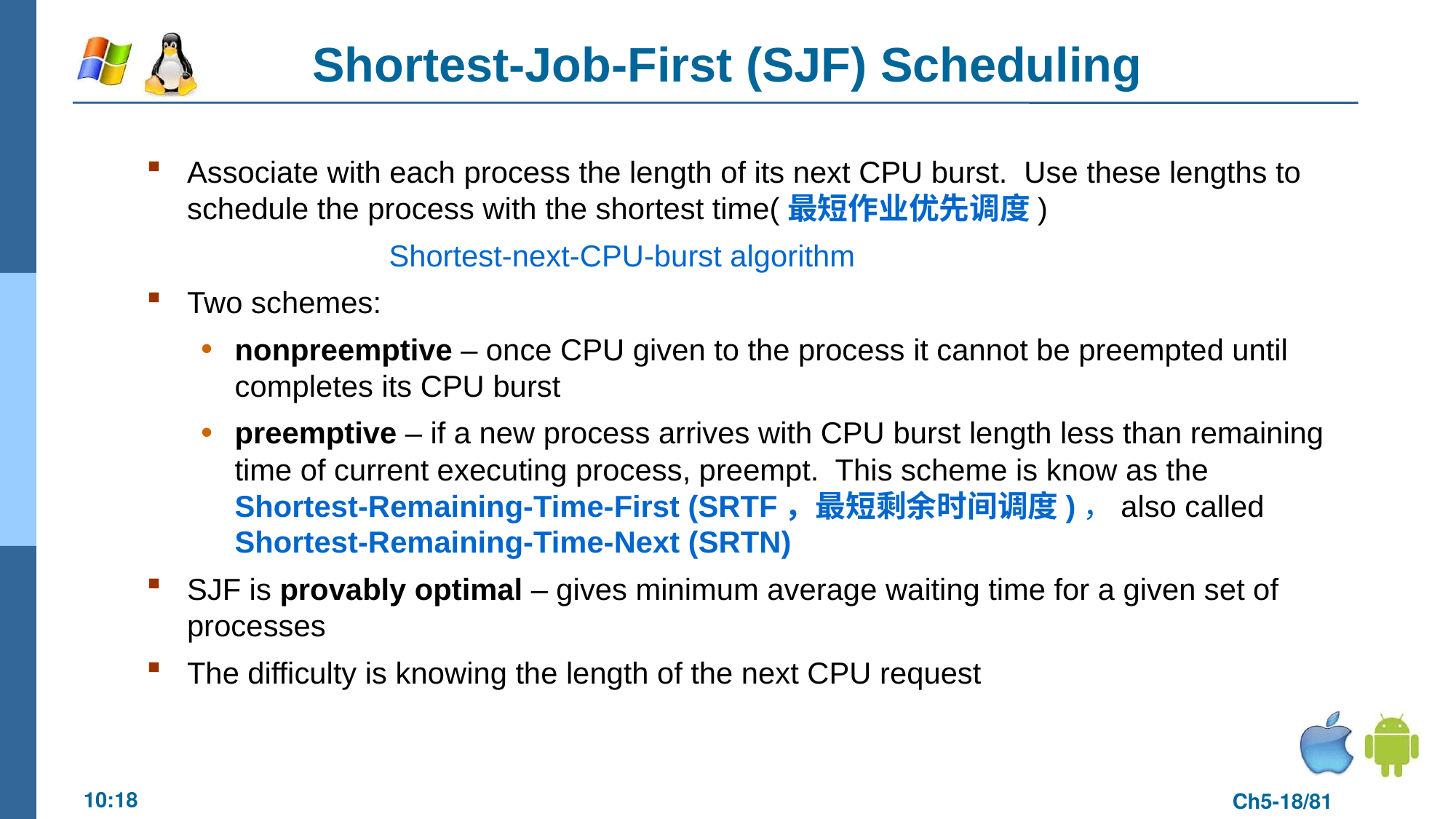

# Shortest-Job-First (SJF) Scheduling
Associate with each process the length of its next CPU burst.  Use these lengths to schedule the process with the shortest time(最短作业优先调度)
                             Shortest-next-CPU-burst algorithm
Two schemes:
nonpreemptive – once CPU given to the process it cannot be preempted until completes its CPU burst
preemptive – if a new process arrives with CPU burst length less than remaining time of current executing process, preempt.  This scheme is know as the Shortest-Remaining-Time-First (SRTF，最短剩余时间调度)，also called Shortest-Remaining-Time-Next (SRTN)
SJF is provably optimal – gives minimum average waiting time for a given set of processes
The difficulty is knowing the length of the next CPU request